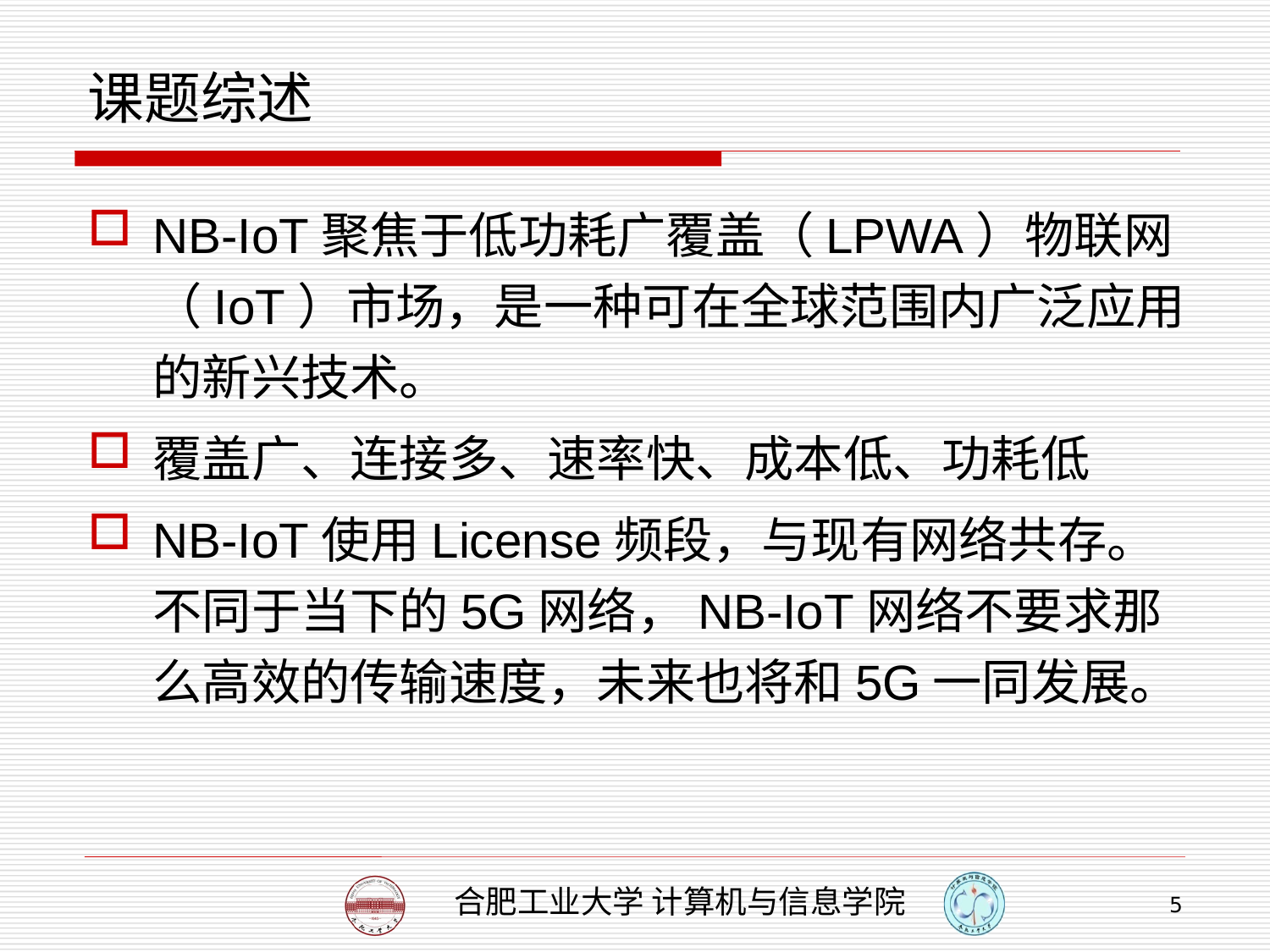

# 课题综述
NB-IoT聚焦于低功耗广覆盖（LPWA）物联网（IoT）市场，是一种可在全球范围内广泛应用的新兴技术。
覆盖广、连接多、速率快、成本低、功耗低
NB-IoT使用License频段，与现有网络共存。不同于当下的5G网络，NB-IoT网络不要求那么高效的传输速度，未来也将和5G一同发展。